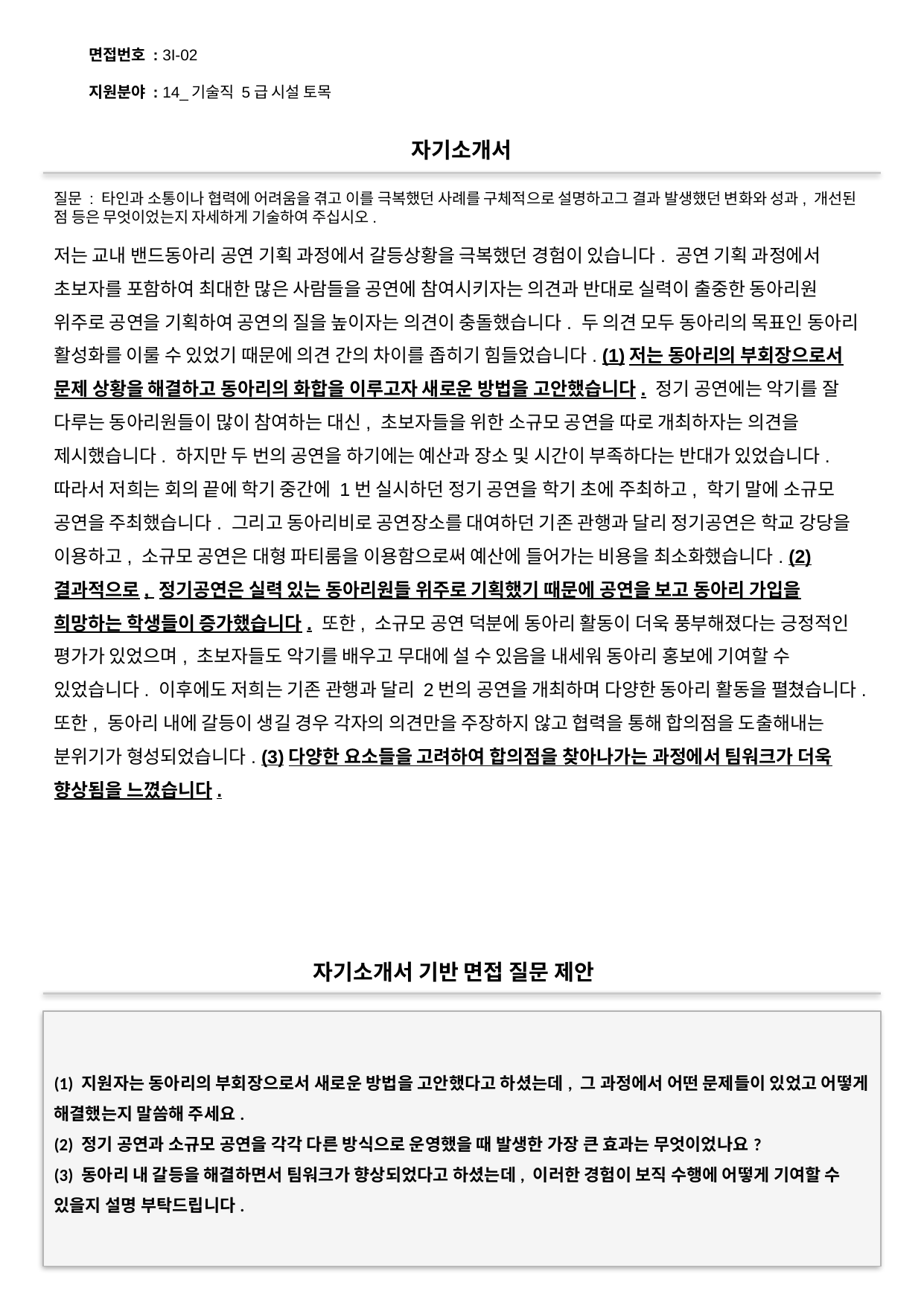

면접번호 : 3I-02

지원분야 : 14_기술직 5급 시설 토목
#

자기소개서

질문 : 타인과 소통이나 협력에 어려움을 겪고 이를 극복했던 사례를 구체적으로 설명하고그 결과 발생했던 변화와 성과, 개선된 점 등은 무엇이었는지 자세하게 기술하여 주십시오.

저는 교내 밴드동아리 공연 기획 과정에서 갈등상황을 극복했던 경험이 있습니다. 공연 기획 과정에서 초보자를 포함하여 최대한 많은 사람들을 공연에 참여시키자는 의견과 반대로 실력이 출중한 동아리원 위주로 공연을 기획하여 공연의 질을 높이자는 의견이 충돌했습니다. 두 의견 모두 동아리의 목표인 동아리 활성화를 이룰 수 있었기 때문에 의견 간의 차이를 좁히기 힘들었습니다. (1)저는 동아리의 부회장으로서 문제 상황을 해결하고 동아리의 화합을 이루고자 새로운 방법을 고안했습니다. 정기 공연에는 악기를 잘 다루는 동아리원들이 많이 참여하는 대신, 초보자들을 위한 소규모 공연을 따로 개최하자는 의견을 제시했습니다. 하지만 두 번의 공연을 하기에는 예산과 장소 및 시간이 부족하다는 반대가 있었습니다. 따라서 저희는 회의 끝에 학기 중간에 1번 실시하던 정기 공연을 학기 초에 주최하고, 학기 말에 소규모 공연을 주최했습니다. 그리고 동아리비로 공연장소를 대여하던 기존 관행과 달리 정기공연은 학교 강당을 이용하고, 소규모 공연은 대형 파티룸을 이용함으로써 예산에 들어가는 비용을 최소화했습니다. (2)결과적으로, 정기공연은 실력 있는 동아리원들 위주로 기획했기 때문에 공연을 보고 동아리 가입을 희망하는 학생들이 증가했습니다. 또한, 소규모 공연 덕분에 동아리 활동이 더욱 풍부해졌다는 긍정적인 평가가 있었으며, 초보자들도 악기를 배우고 무대에 설 수 있음을 내세워 동아리 홍보에 기여할 수 있었습니다. 이후에도 저희는 기존 관행과 달리 2번의 공연을 개최하며 다양한 동아리 활동을 펼쳤습니다. 또한, 동아리 내에 갈등이 생길 경우 각자의 의견만을 주장하지 않고 협력을 통해 합의점을 도출해내는 분위기가 형성되었습니다. (3)다양한 요소들을 고려하여 합의점을 찾아나가는 과정에서 팀워크가 더욱 향상됨을 느꼈습니다.

자기소개서 기반 면접 질문 제안

(1) 지원자는 동아리의 부회장으로서 새로운 방법을 고안했다고 하셨는데, 그 과정에서 어떤 문제들이 있었고 어떻게 해결했는지 말씀해 주세요.
(2) 정기 공연과 소규모 공연을 각각 다른 방식으로 운영했을 때 발생한 가장 큰 효과는 무엇이었나요?
(3) 동아리 내 갈등을 해결하면서 팀워크가 향상되었다고 하셨는데, 이러한 경험이 보직 수행에 어떻게 기여할 수 있을지 설명 부탁드립니다.